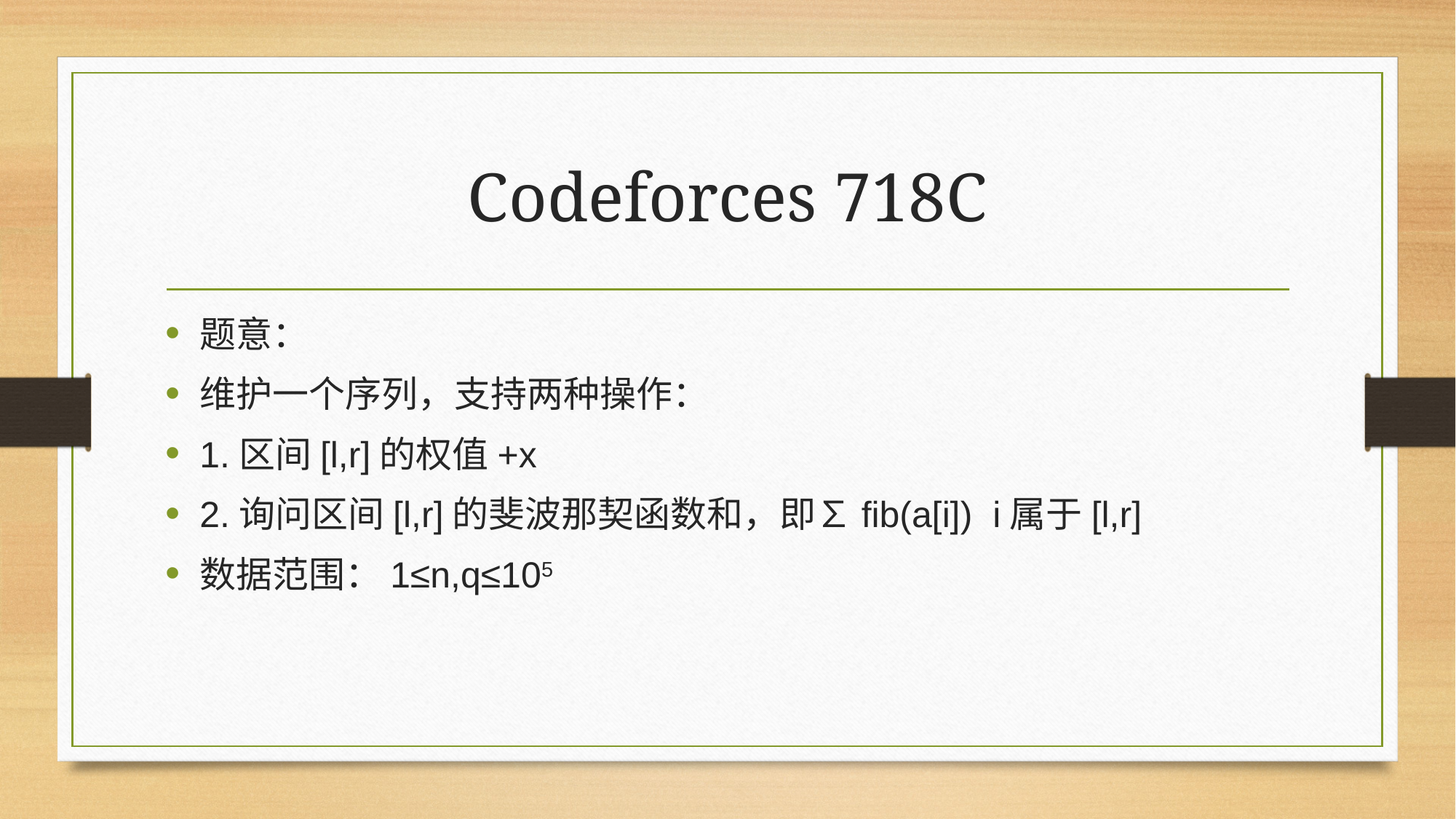

# Codeforces 718C
题意：
维护一个序列，支持两种操作：
1.区间[l,r]的权值+x
2.询问区间[l,r]的斐波那契函数和，即∑fib(a[i])  i属于[l,r]
数据范围：1≤n,q≤105